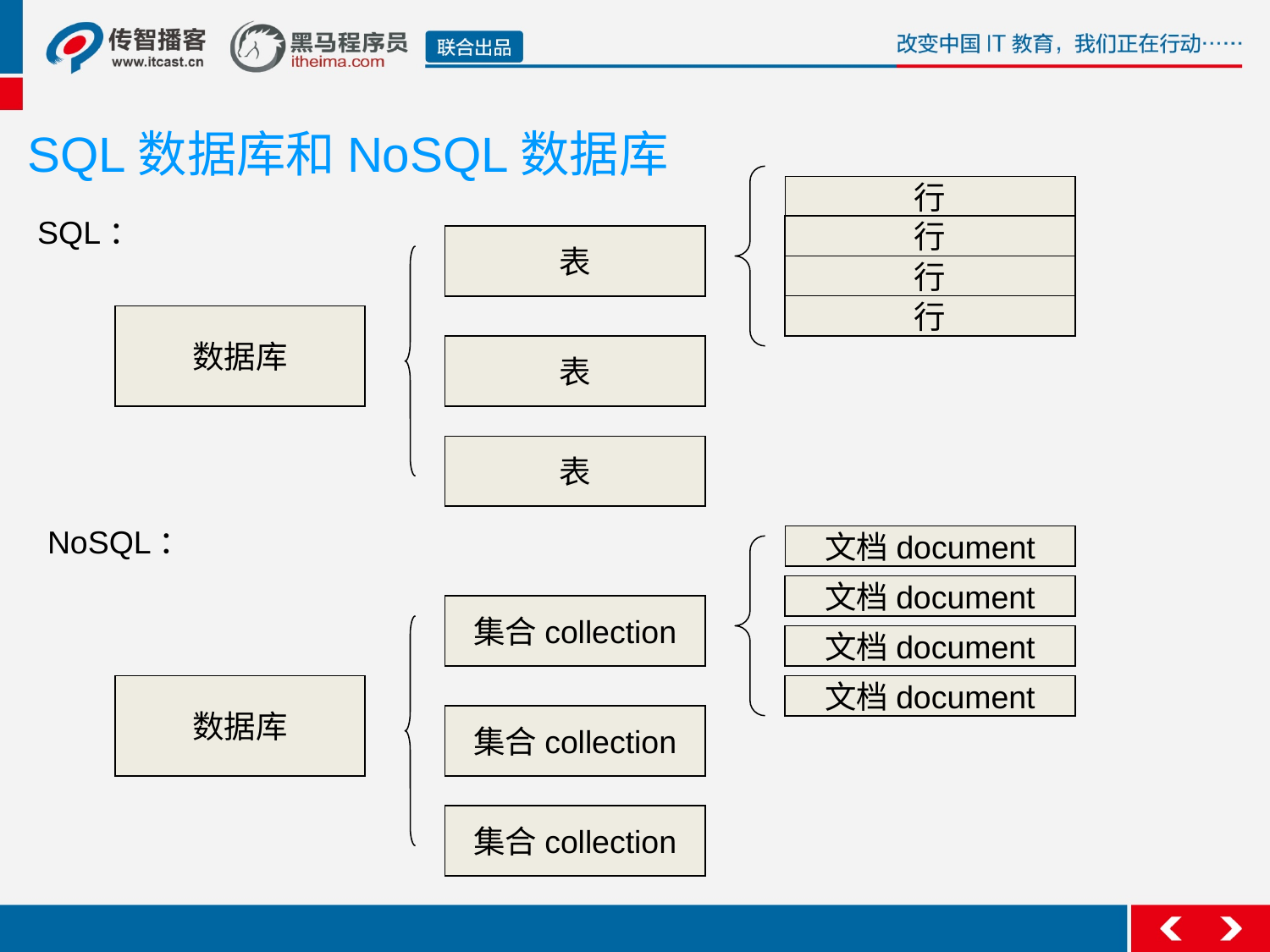

SQL数据库和NoSQL数据库

行
SQL：
行
表

行
行
数据库
表
表
NoSQL：
文档document

文档document
集合collection

文档document
文档document
数据库
集合collection
集合collection